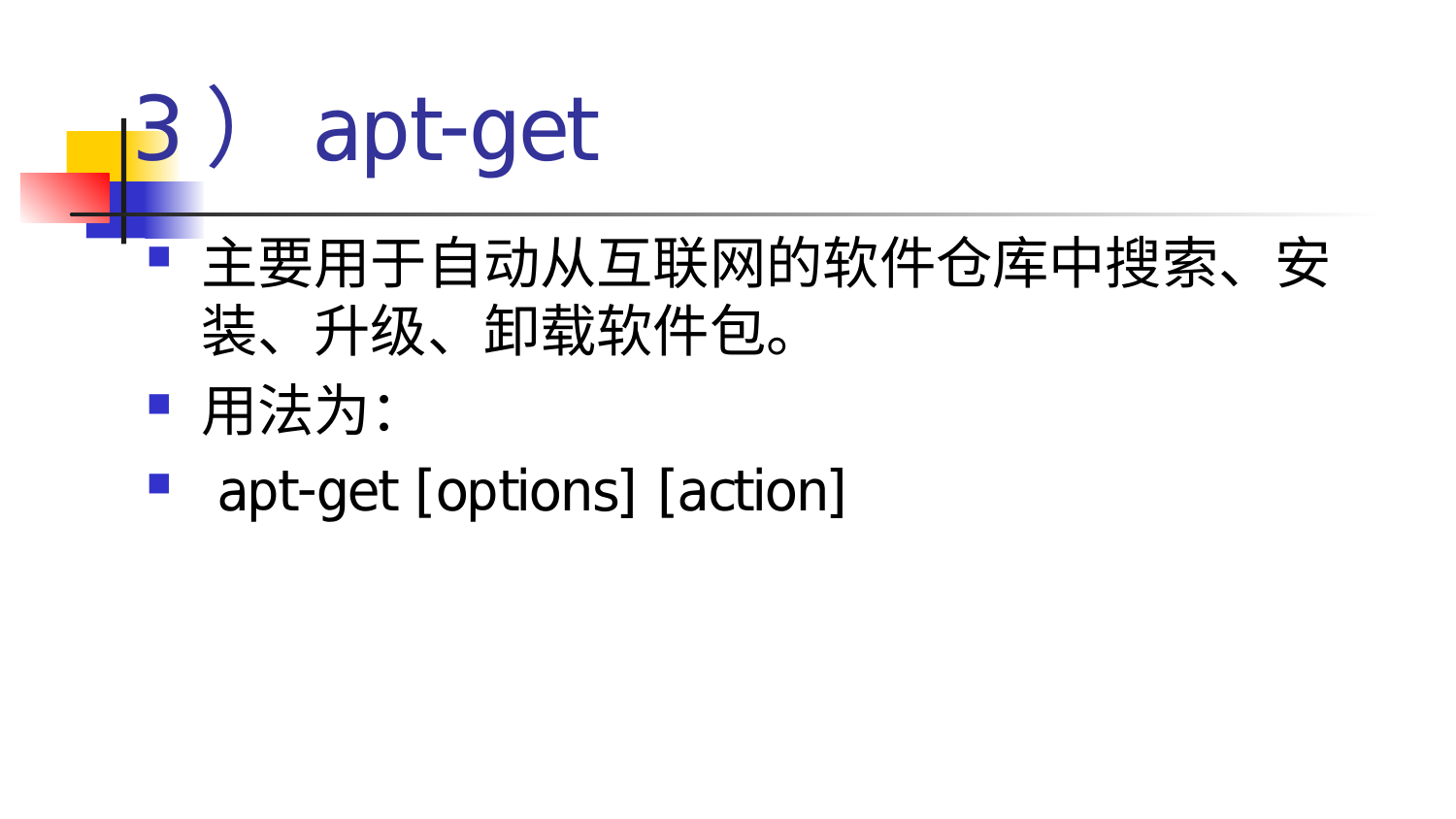

# 3）apt-get
主要用于自动从互联网的软件仓库中搜索、安装、升级、卸载软件包。
用法为：
 apt-get [options] [action]